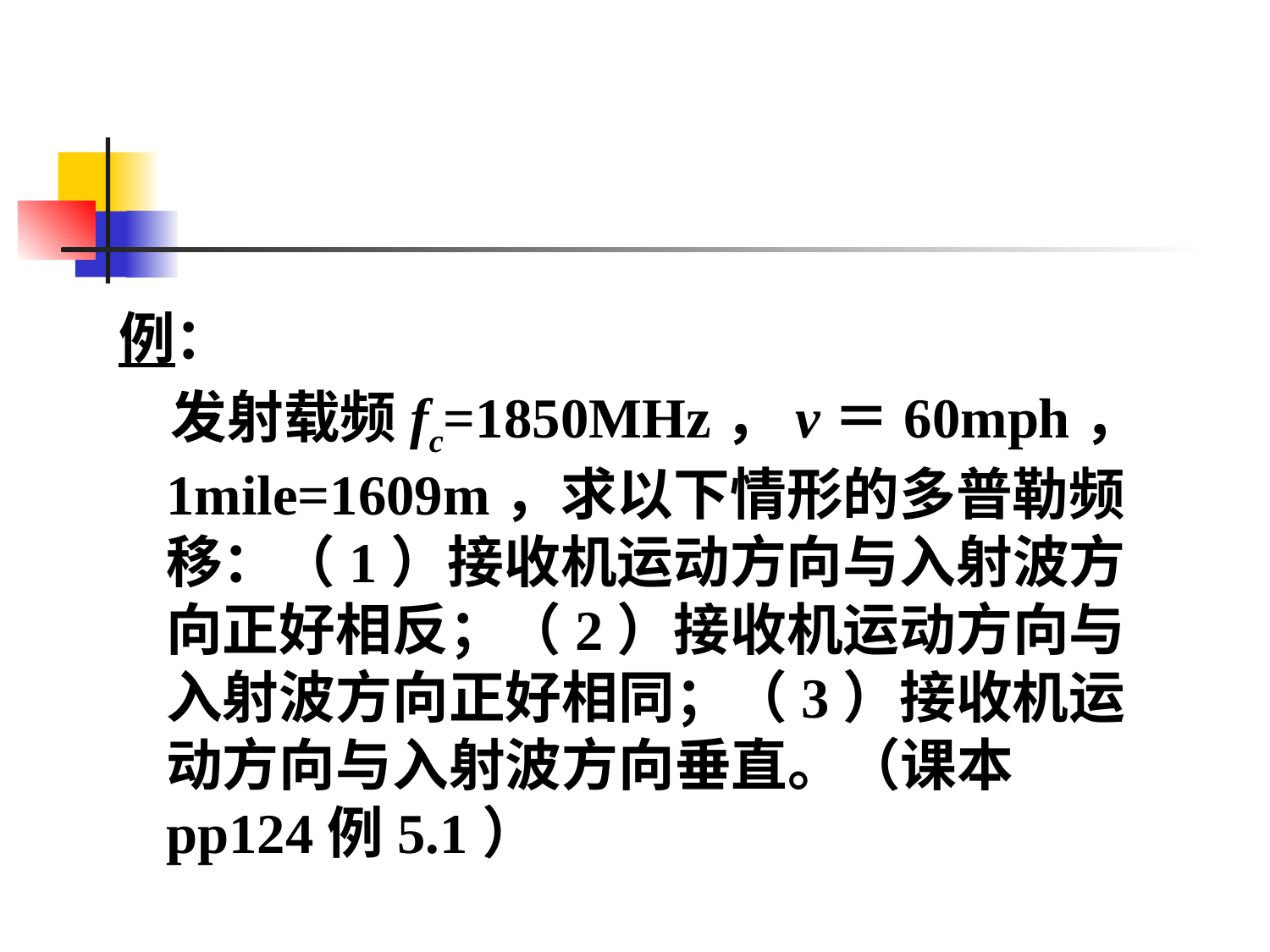

#
例：
   发射载频fc=1850MHz，v＝60mph，1mile=1609m，求以下情形的多普勒频移：（1）接收机运动方向与入射波方向正好相反；（2）接收机运动方向与入射波方向正好相同；（3）接收机运动方向与入射波方向垂直。（课本pp124例5.1）